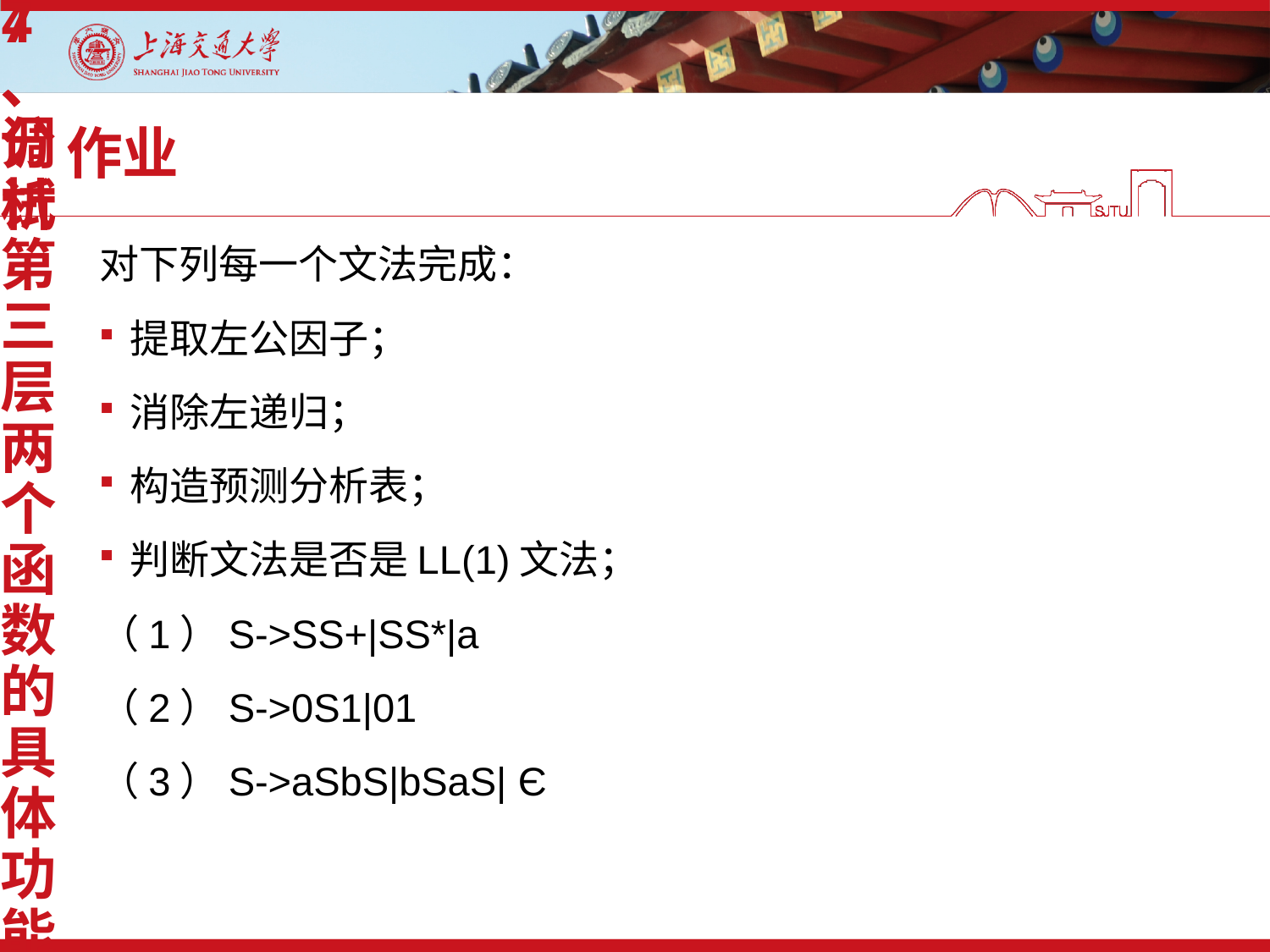

4、分析第三层两个函数的具体功能
7、调试
# 作业
对下列每一个文法完成：
提取左公因子；
消除左递归；
构造预测分析表；
判断文法是否是LL(1)文法；
（1）S->SS+|SS*|a
（2）S->0S1|01
（3）S->aSbS|bSaS| Є